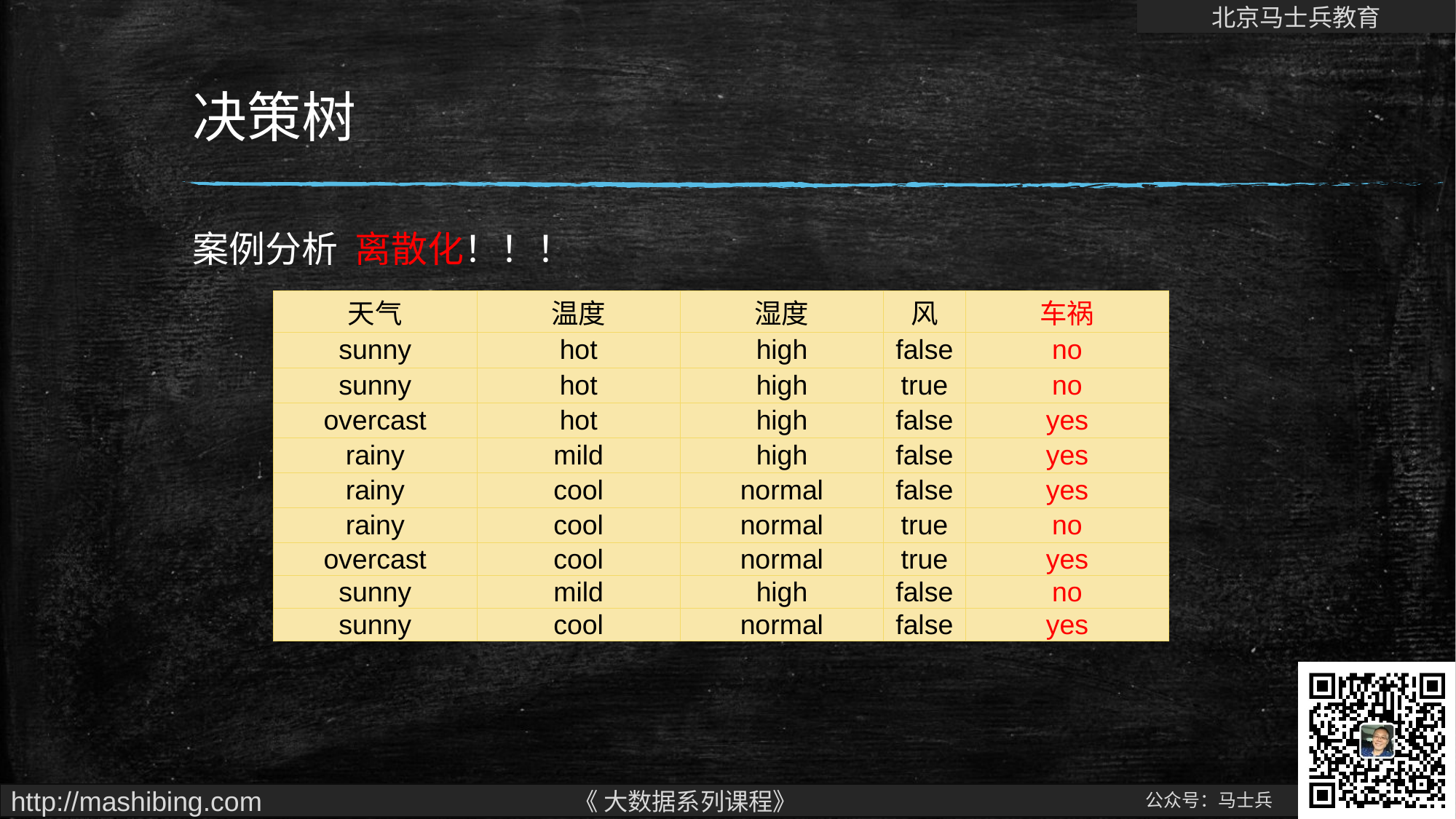

案例分析  离散化！！！

# 决策树
| 天气 | 温度 | 湿度 | 风 | 车祸 |
| --- | --- | --- | --- | --- |
| sunny | hot | high | false | no |
| sunny | hot | high | true | no |
| overcast | hot | high | false | yes |
| rainy | mild | high | false | yes |
| rainy | cool | normal | false | yes |
| rainy | cool | normal | true | no |
| overcast | cool | normal | true | yes |
| sunny | mild | high | false | no |
| sunny | cool | normal | false | yes |